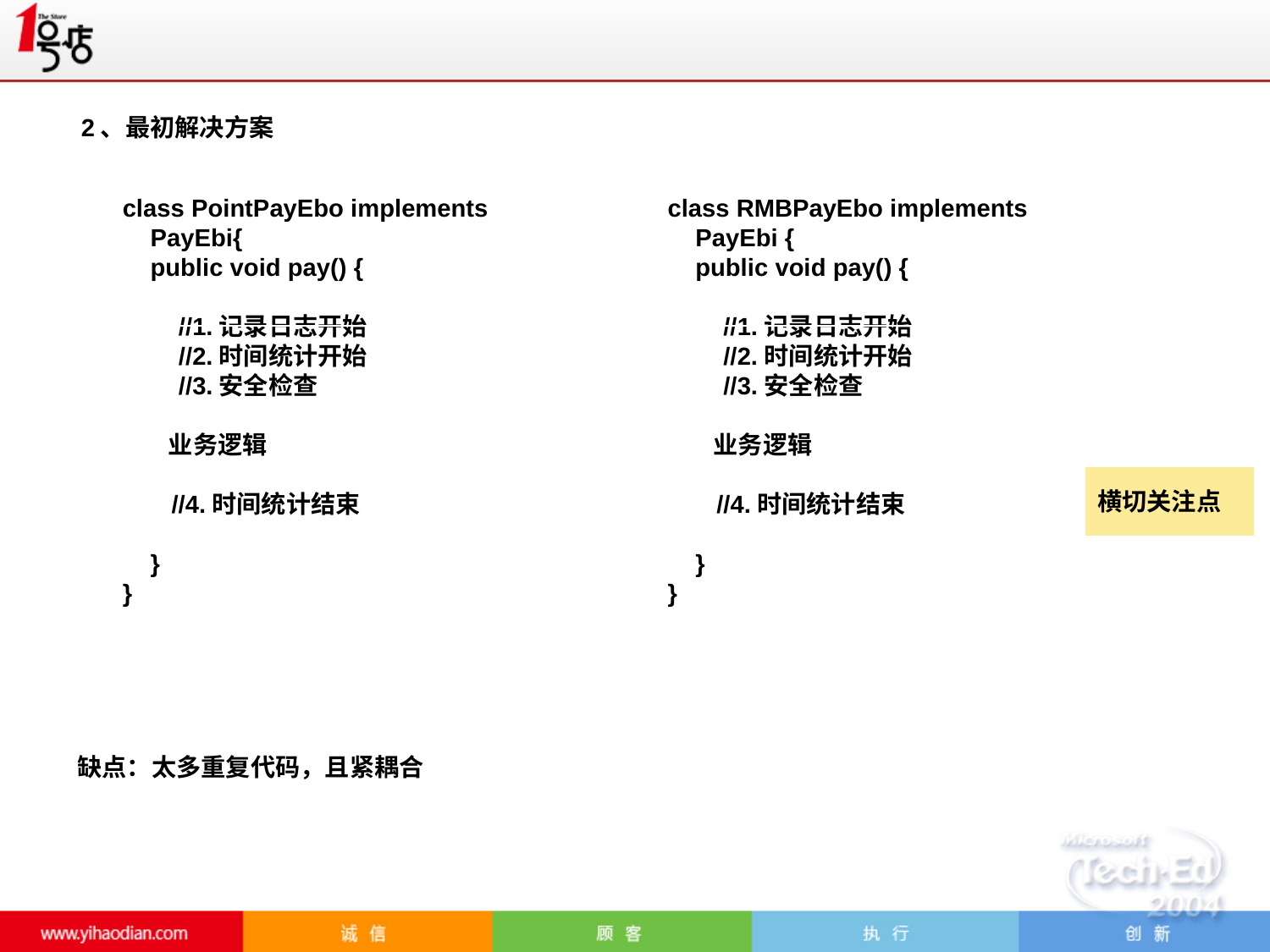

2、最初解决方案
class PointPayEbo implements
    PayEbi{
    public void pay() {

        //1.记录日志开始
        //2.时间统计开始
        //3.安全检查

       业务逻辑

       //4.时间统计结束

    }
}
class RMBPayEbo implements
    PayEbi {
    public void pay() {

        //1.记录日志开始
        //2.时间统计开始
        //3.安全检查

       业务逻辑

       //4.时间统计结束

    }
}

横切关注点

缺点：太多重复代码，且紧耦合